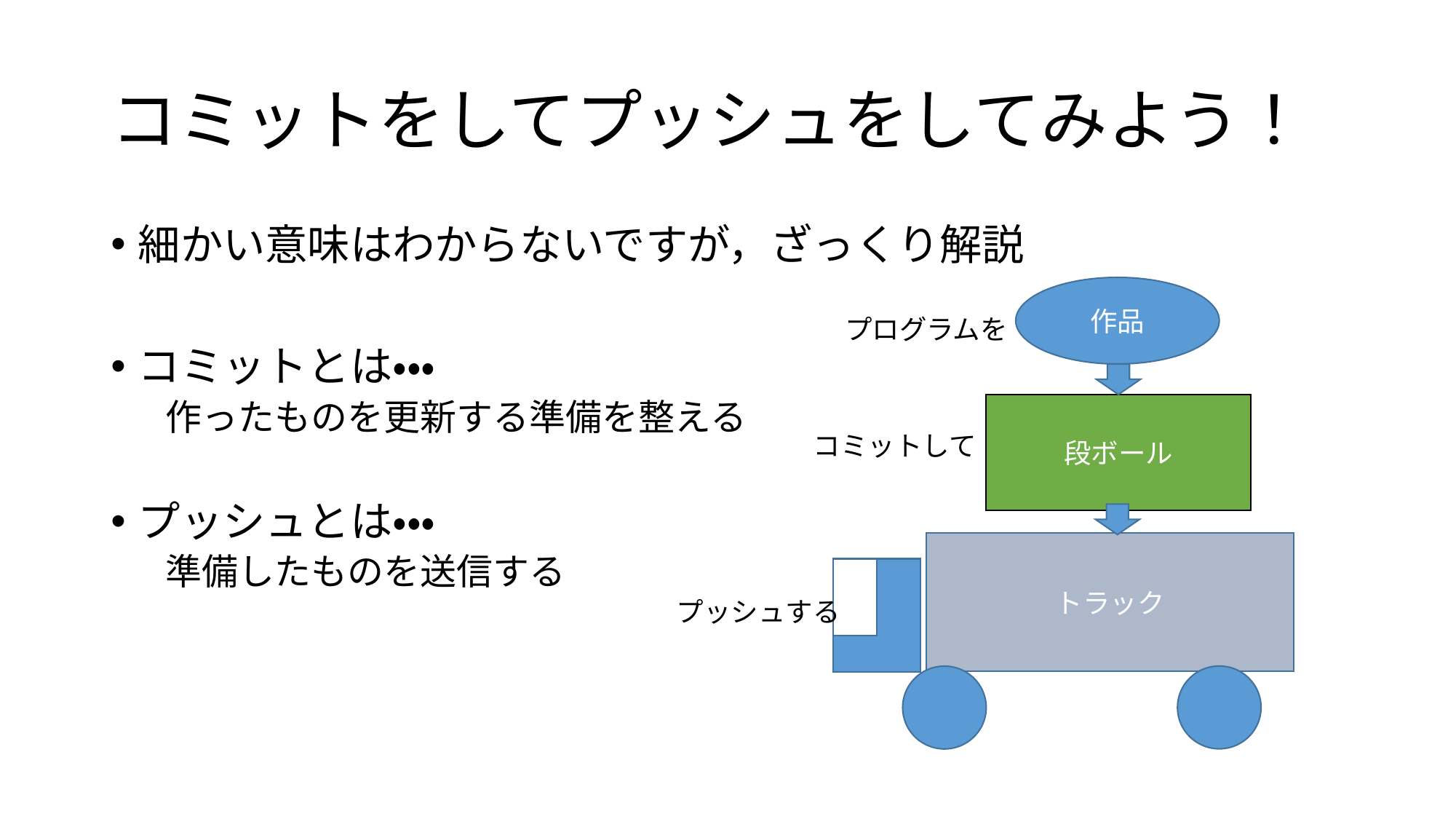

# コミットをしてプッシュをしてみよう！
細かい意味はわからないですが，ざっくり解説

コミットとは・・・
作ったものを更新する準備を整える

プッシュとは・・・
準備したものを送信する
作品
プログラムを

段ボール
コミットして

トラック

プッシュする